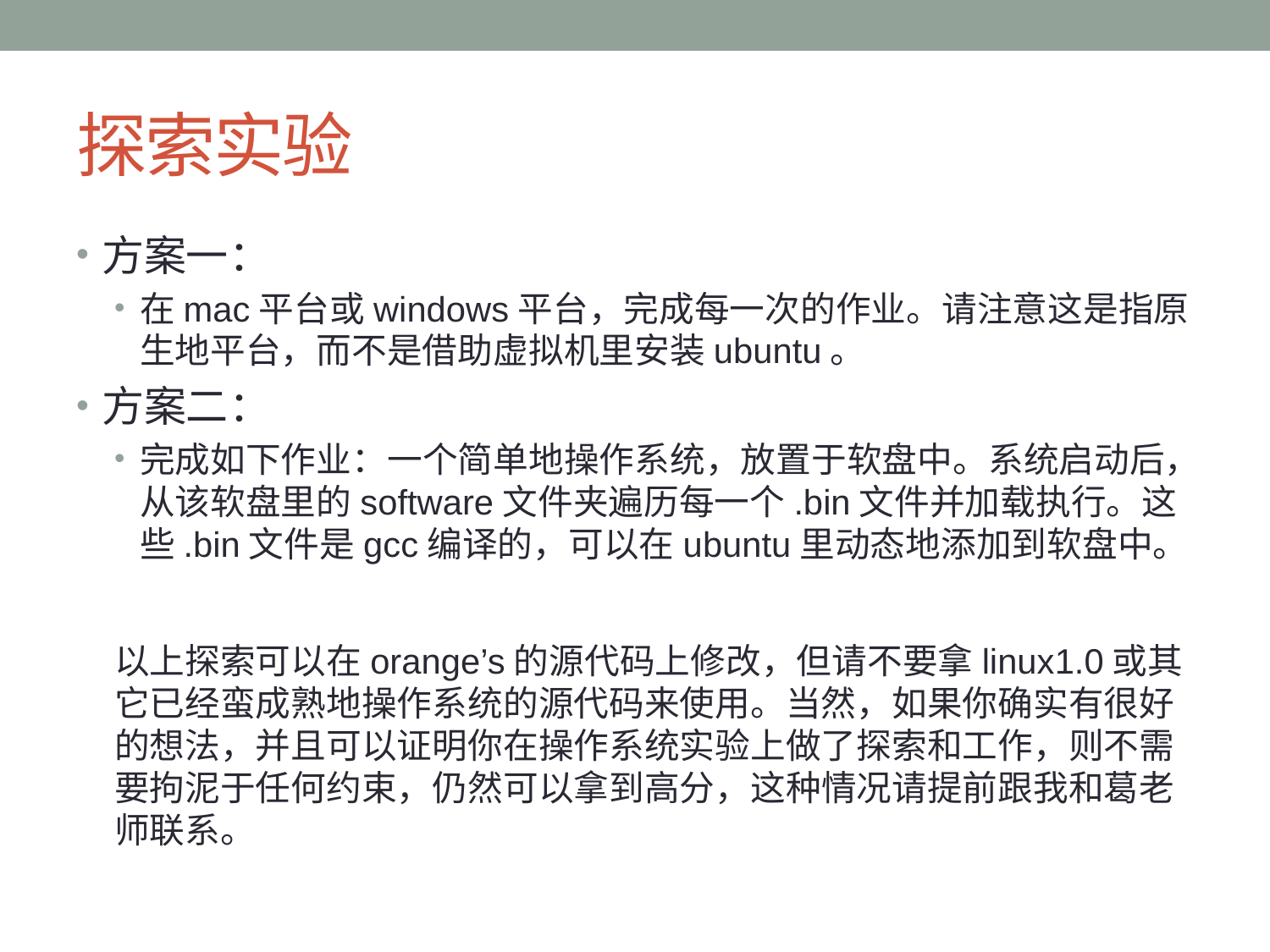

# 探索实验
方案一：
在mac平台或windows平台，完成每一次的作业。请注意这是指原生地平台，而不是借助虚拟机里安装ubuntu。
方案二：
完成如下作业：一个简单地操作系统，放置于软盘中。系统启动后，从该软盘里的software文件夹遍历每一个.bin文件并加载执行。这些.bin文件是gcc编译的，可以在ubuntu里动态地添加到软盘中。

以上探索可以在orange’s的源代码上修改，但请不要拿linux1.0或其它已经蛮成熟地操作系统的源代码来使用。当然，如果你确实有很好的想法，并且可以证明你在操作系统实验上做了探索和工作，则不需要拘泥于任何约束，仍然可以拿到高分，这种情况请提前跟我和葛老师联系。